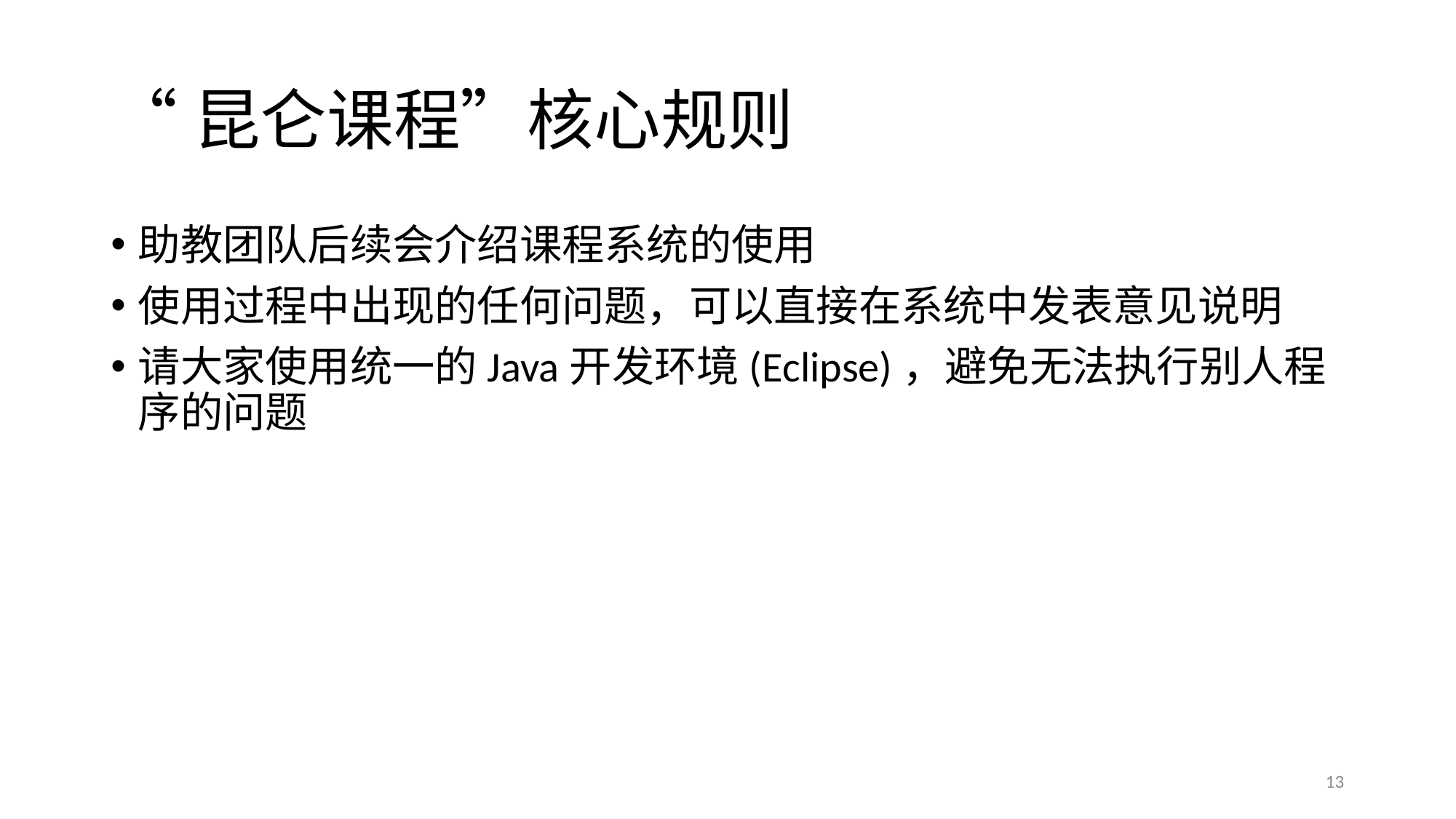

# “昆仑课程”核心规则
助教团队后续会介绍课程系统的使用
使用过程中出现的任何问题，可以直接在系统中发表意见说明
请大家使用统一的Java开发环境(Eclipse)，避免无法执行别人程序的问题
13